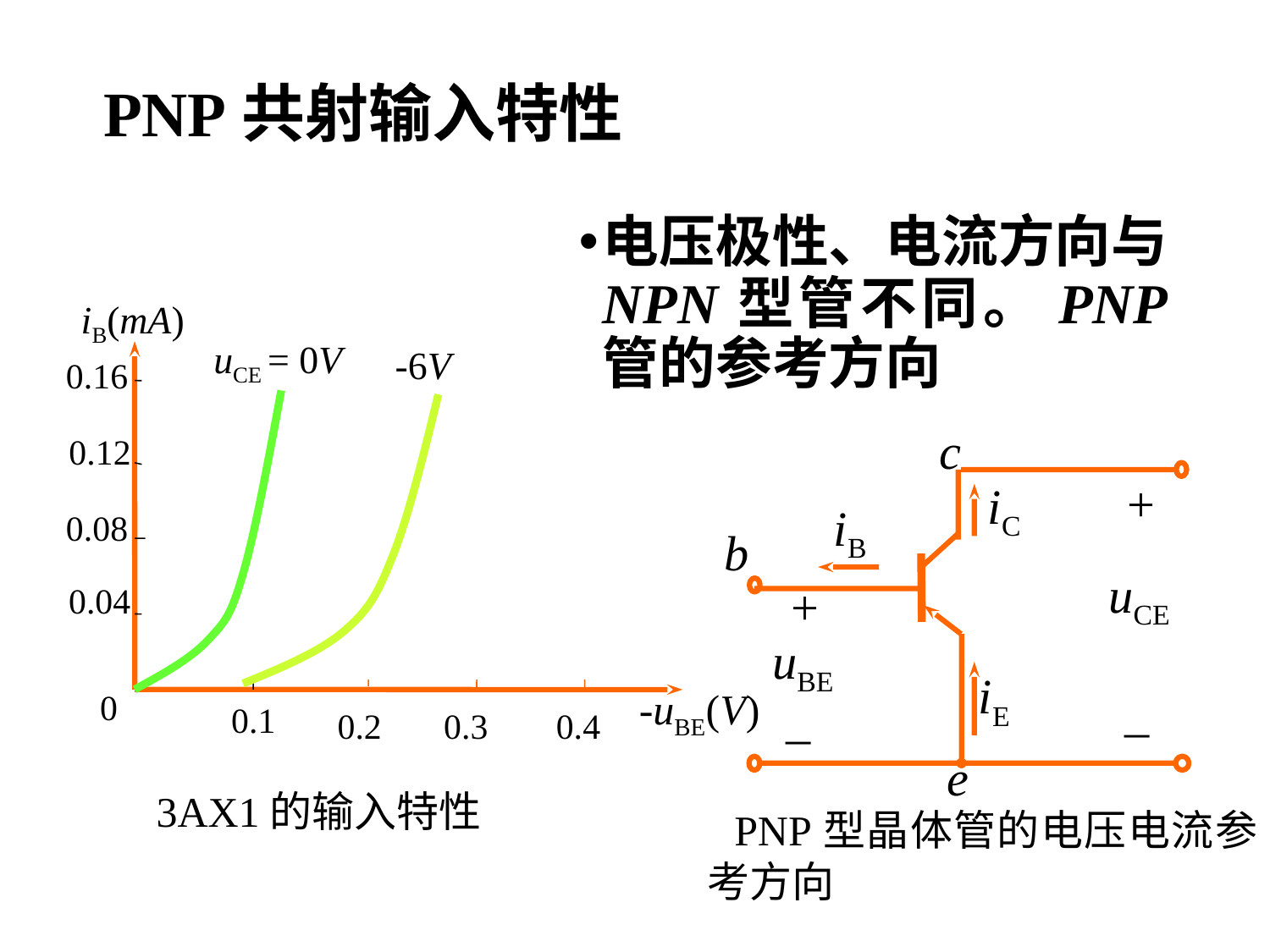

# PNP共射输入特性
电压极性、电流方向与NPN型管不同。PNP管的参考方向
iB(mA)
uCE = 0V
-6V

0.16

0.12

0.08

0.04

-uBE(V)
0

0.1
0.2
0.3
0.4
3AX1的输入特性
c

+
iC

iB
b

uCE

+

uBE

iE

_
_
e

  PNP型晶体管的电压电流参考方向